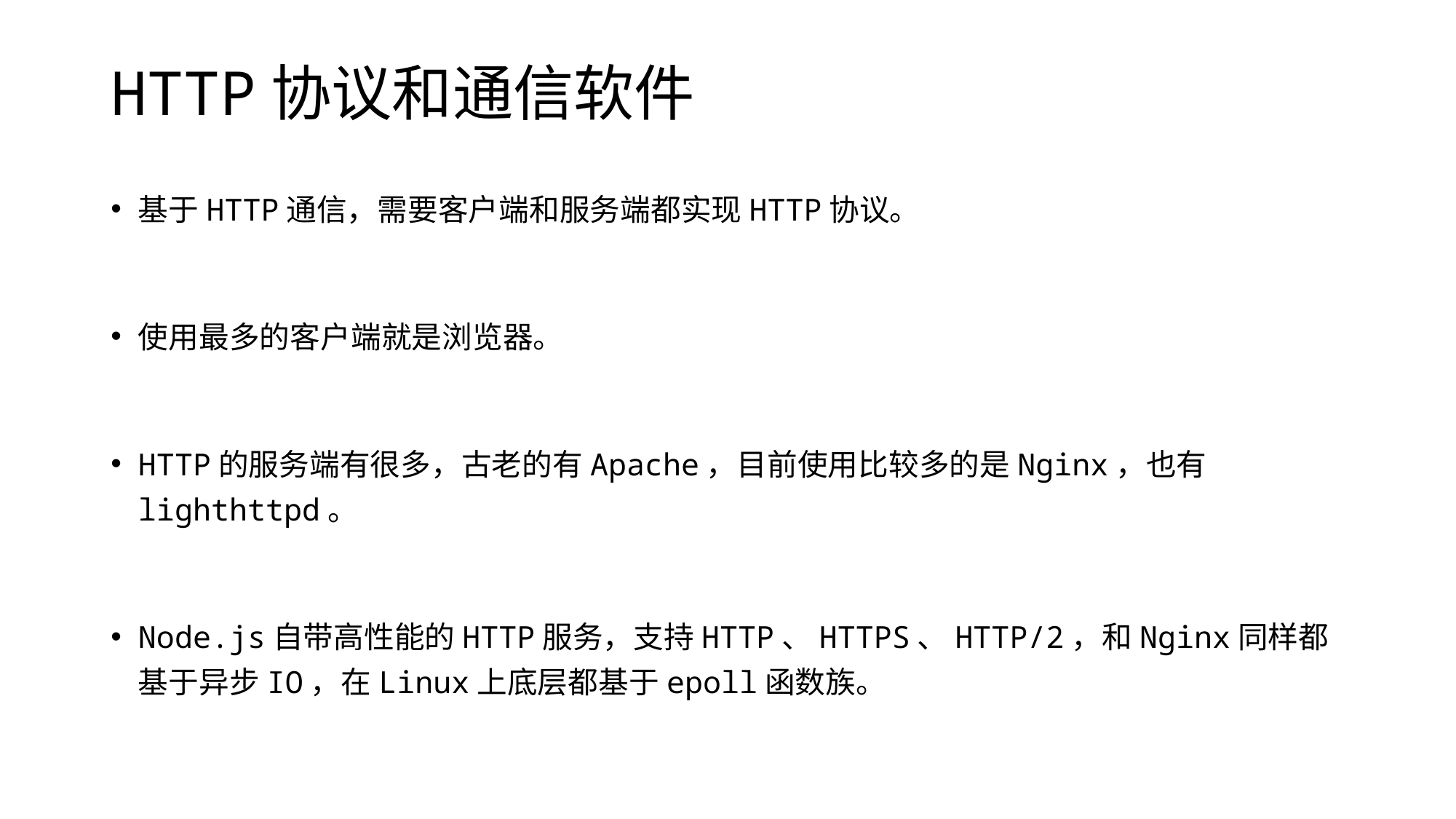

# HTTP协议和通信软件
基于HTTP通信，需要客户端和服务端都实现HTTP协议。

使用最多的客户端就是浏览器。

HTTP的服务端有很多，古老的有Apache，目前使用比较多的是Nginx，也有lighthttpd。

Node.js自带高性能的HTTP服务，支持HTTP、HTTPS、HTTP/2，和Nginx同样都基于异步IO，在Linux上底层都基于epoll函数族。